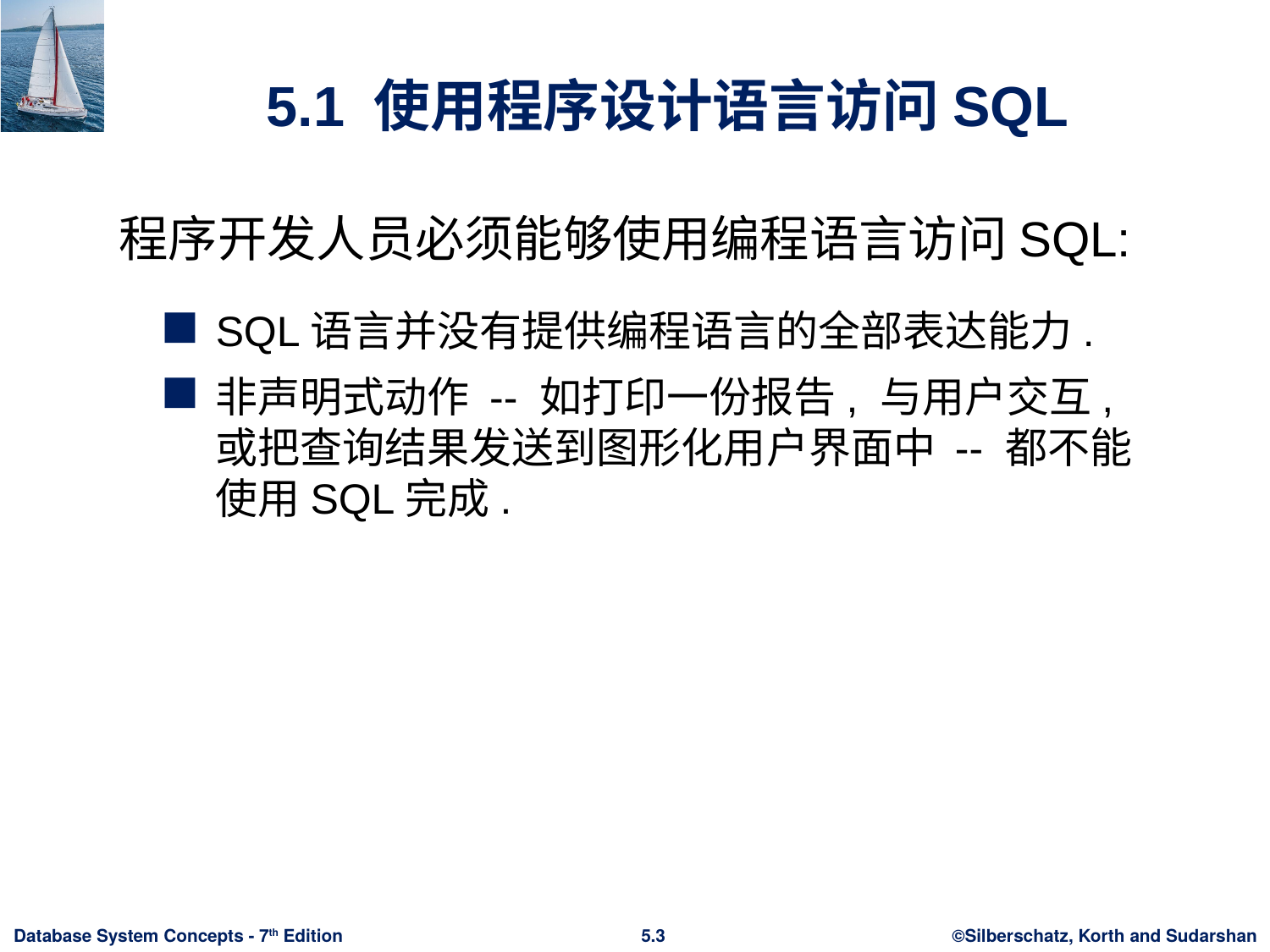

# 5.1 使用程序设计语言访问SQL
程序开发人员必须能够使用编程语言访问SQL:
SQL语言并没有提供编程语言的全部表达能力.
非声明式动作 -- 如打印一份报告, 与用户交互, 或把查询结果发送到图形化用户界面中 -- 都不能使用SQL完成.